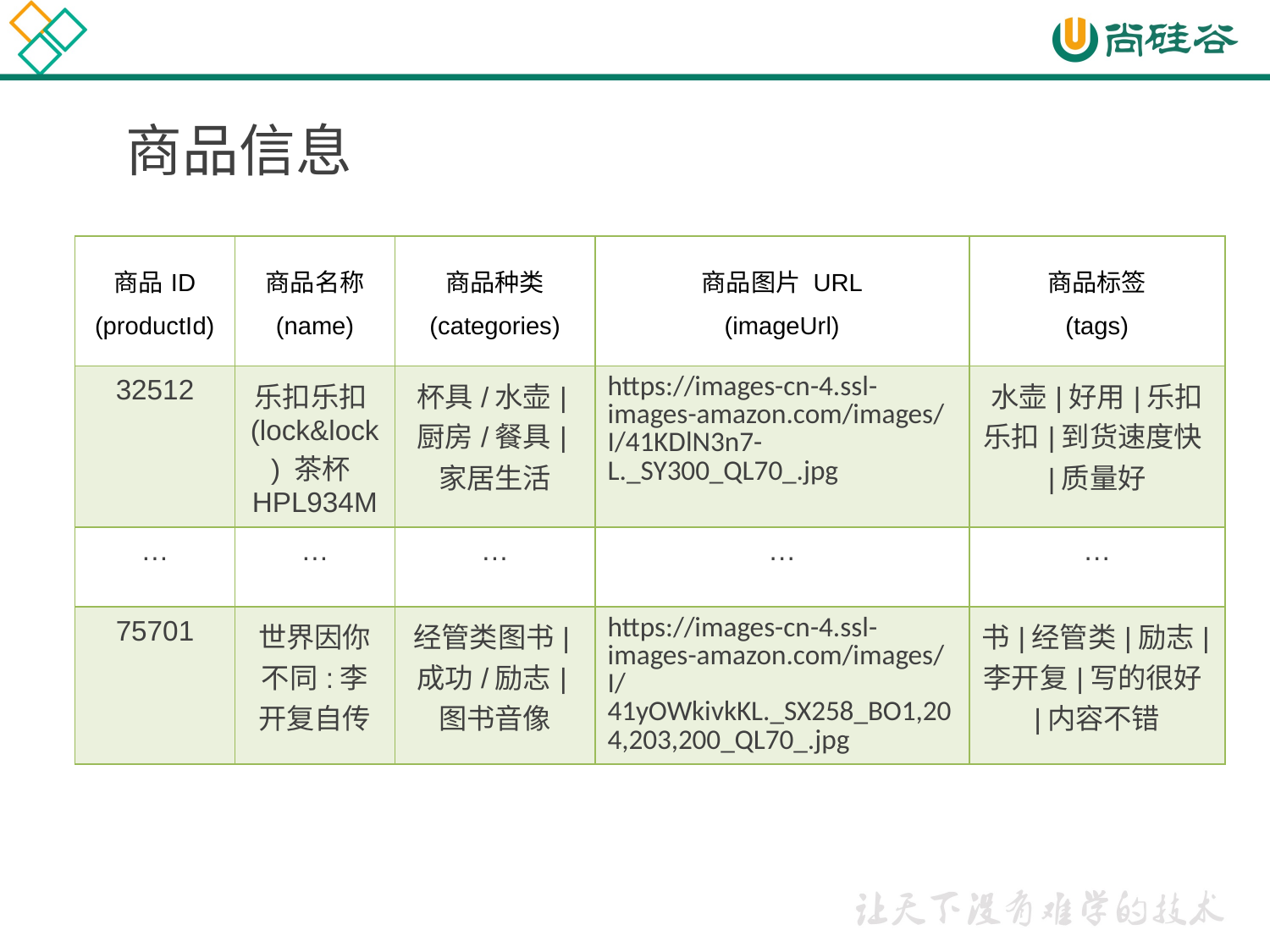

# 商品信息
| 商品ID (productId) | 商品名称 (name) | 商品种类 (categories) | 商品图片 URL (imageUrl) | 商品标签 (tags) |
| --- | --- | --- | --- | --- |
| 32512 | 乐扣乐扣(lock&lock) 茶杯HPL934M | 杯具/水壶|厨房/餐具|家居生活 | https://images-cn-4.ssl-images-amazon.com/images/I/41KDlN3n7-L.\_SY300\_QL70\_.jpg | 水壶|好用|乐扣乐扣|到货速度快|质量好 |
| … | … | … | … | … |
| 75701 | 世界因你不同:李开复自传 | 经管类图书|成功/励志|图书音像 | https://images-cn-4.ssl-images-amazon.com/images/I/41yOWkivkKL.\_SX258\_BO1,204,203,200\_QL70\_.jpg | 书|经管类|励志|李开复|写的很好|内容不错 |